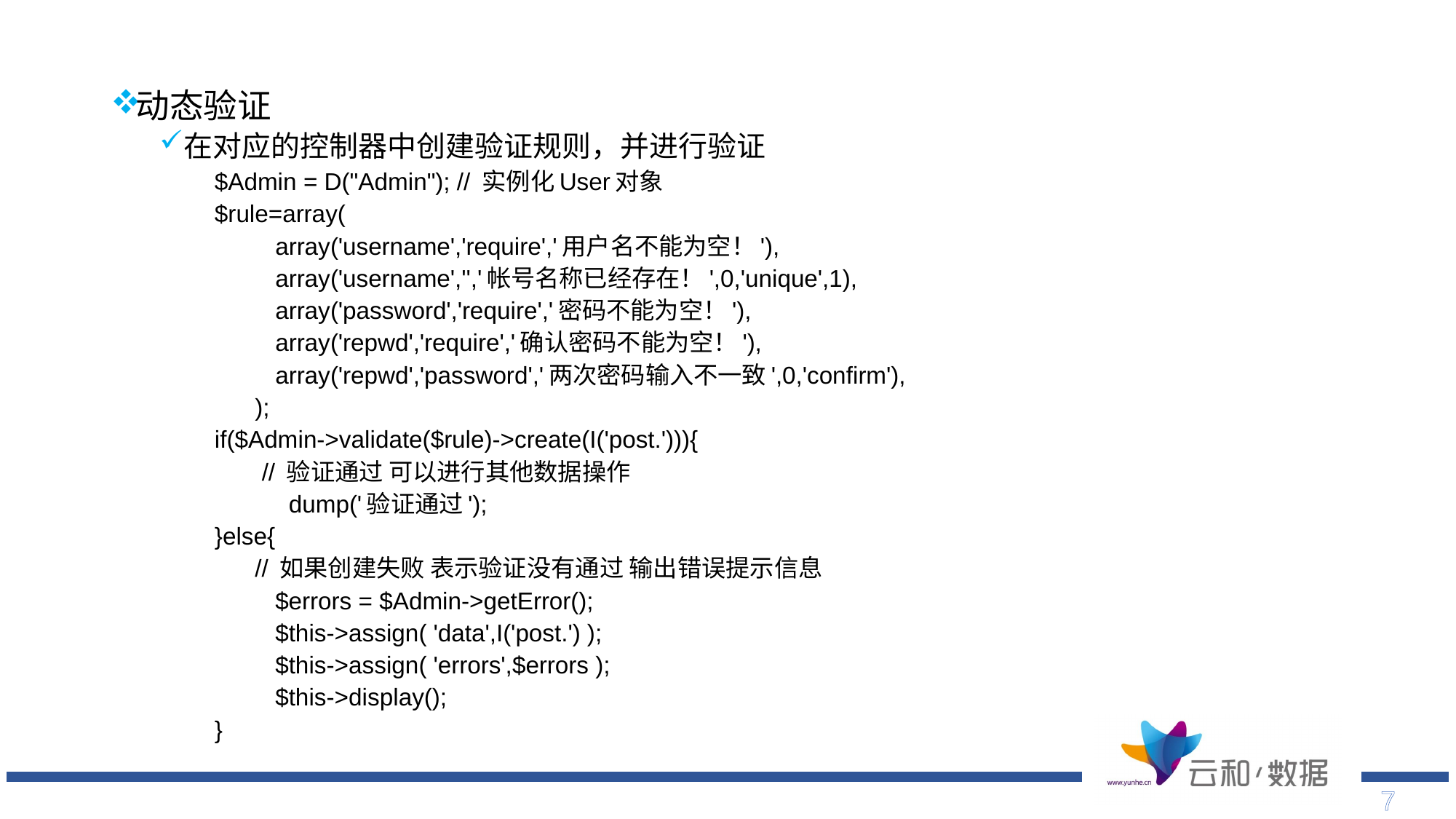

动态验证
在对应的控制器中创建验证规则，并进行验证
 $Admin = D("Admin"); // 实例化User对象
 $rule=array(
          array('username','require','用户名不能为空！'),
          array('username','','帐号名称已经存在！',0,'unique',1),
          array('password','require','密码不能为空！'),
          array('repwd','require','确认密码不能为空！'),
          array('repwd','password','两次密码输入不一致',0,'confirm'),
       );
 if($Admin->validate($rule)->create(I('post.'))){
        // 验证通过 可以进行其他数据操作
            dump('验证通过');
 }else{
       // 如果创建失败 表示验证没有通过 输出错误提示信息
          $errors = $Admin->getError();
          $this->assign( 'data',I('post.') );
          $this->assign( 'errors',$errors );
          $this->display();
 }